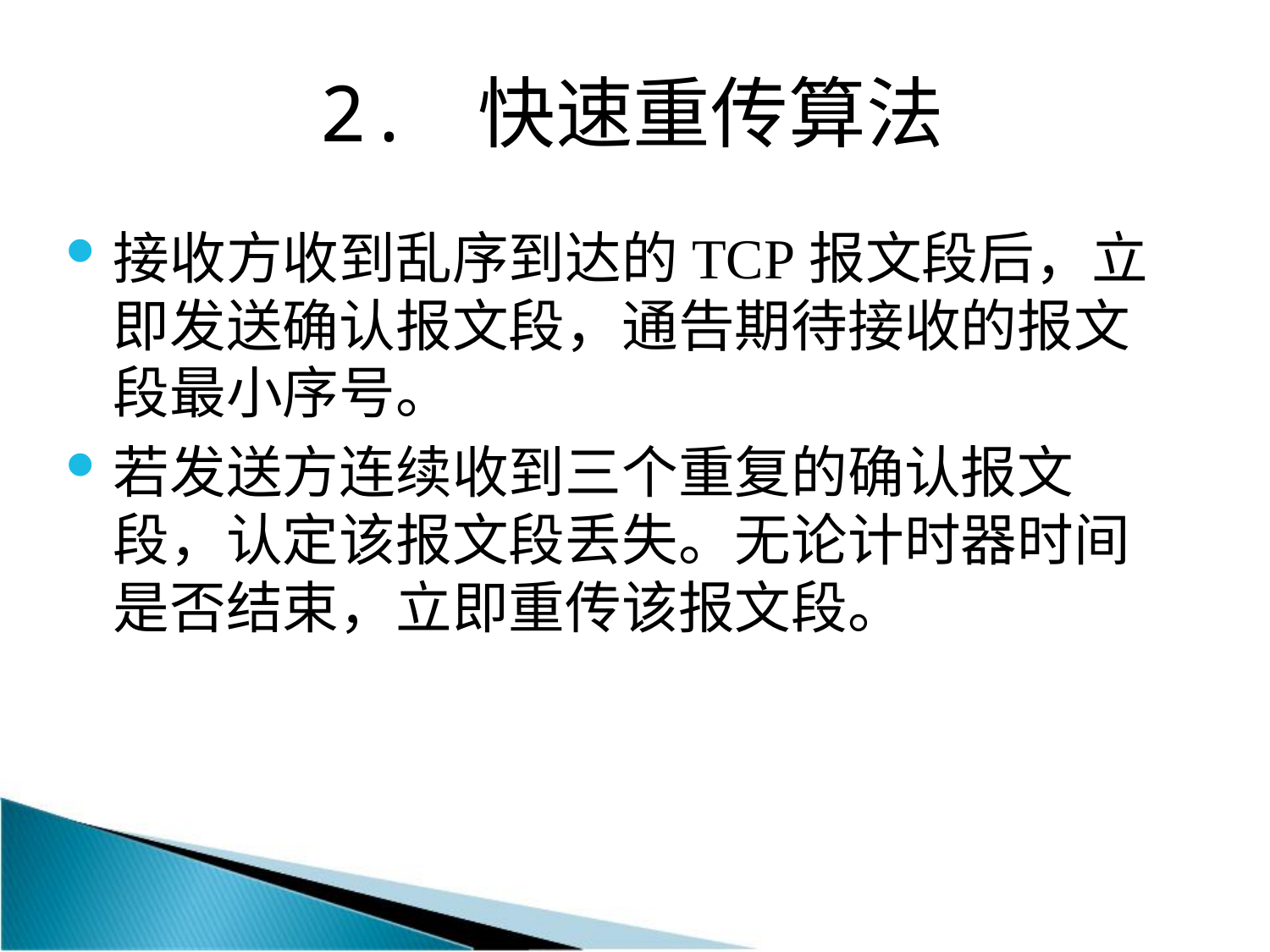

# 2. 快速重传算法
接收方收到乱序到达的TCP报文段后，立即发送确认报文段，通告期待接收的报文段最小序号。
若发送方连续收到三个重复的确认报文段，认定该报文段丢失。无论计时器时间是否结束，立即重传该报文段。